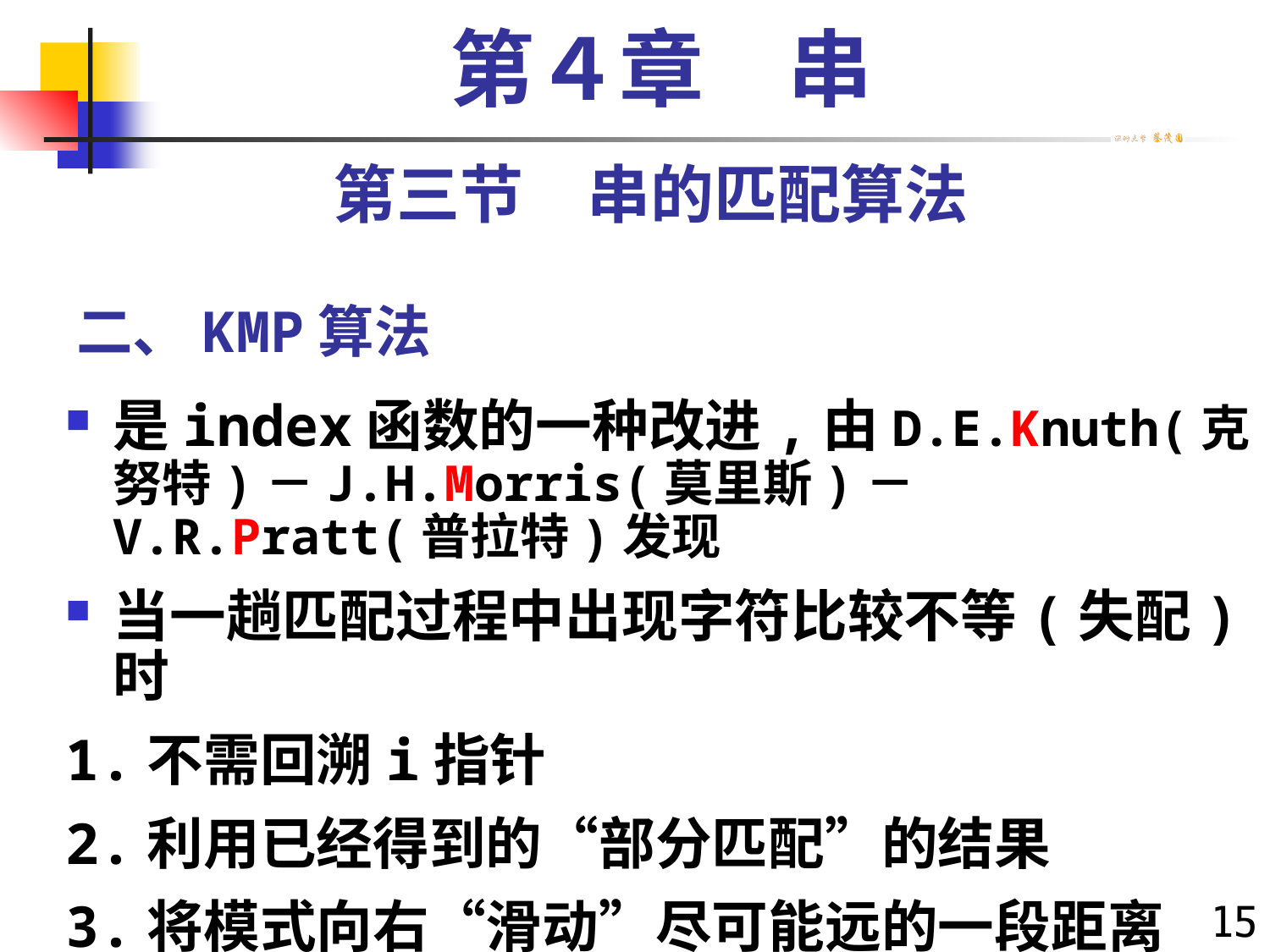

第４章　串
第三节　串的匹配算法
# 二、KMP算法
是index函数的一种改进,由D.E.Knuth(克努特)－J.H.Morris(莫里斯)－V.R.Pratt(普拉特)发现
当一趟匹配过程中出现字符比较不等(失配)时
1.不需回溯i指针
2.利用已经得到的“部分匹配”的结果
3.将模式向右“滑动”尽可能远的一段距离(next[j])后，继续进行比较
15